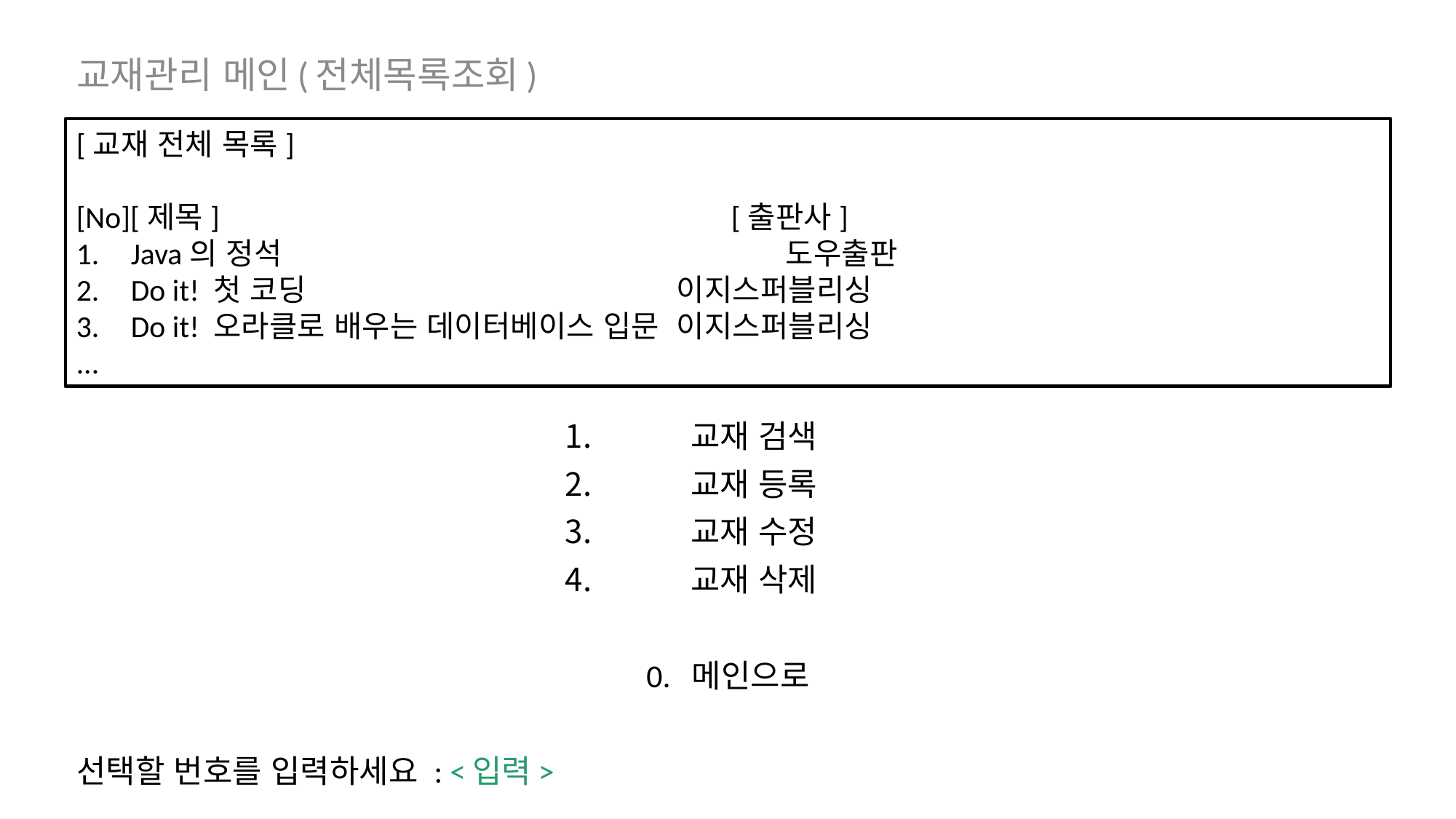

교재관리 메인(전체목록조회)
[교재 전체 목록]

[No][제목]					[출판사]
Java의 정석					도우출판
Do it! 첫 코딩				이지스퍼블리싱
Do it! 오라클로 배우는 데이터베이스 입문 	이지스퍼블리싱
...
교재 검색
교재 등록
교재 수정
교재 삭제

0.  메인으로

선택할 번호를 입력하세요 : <입력>